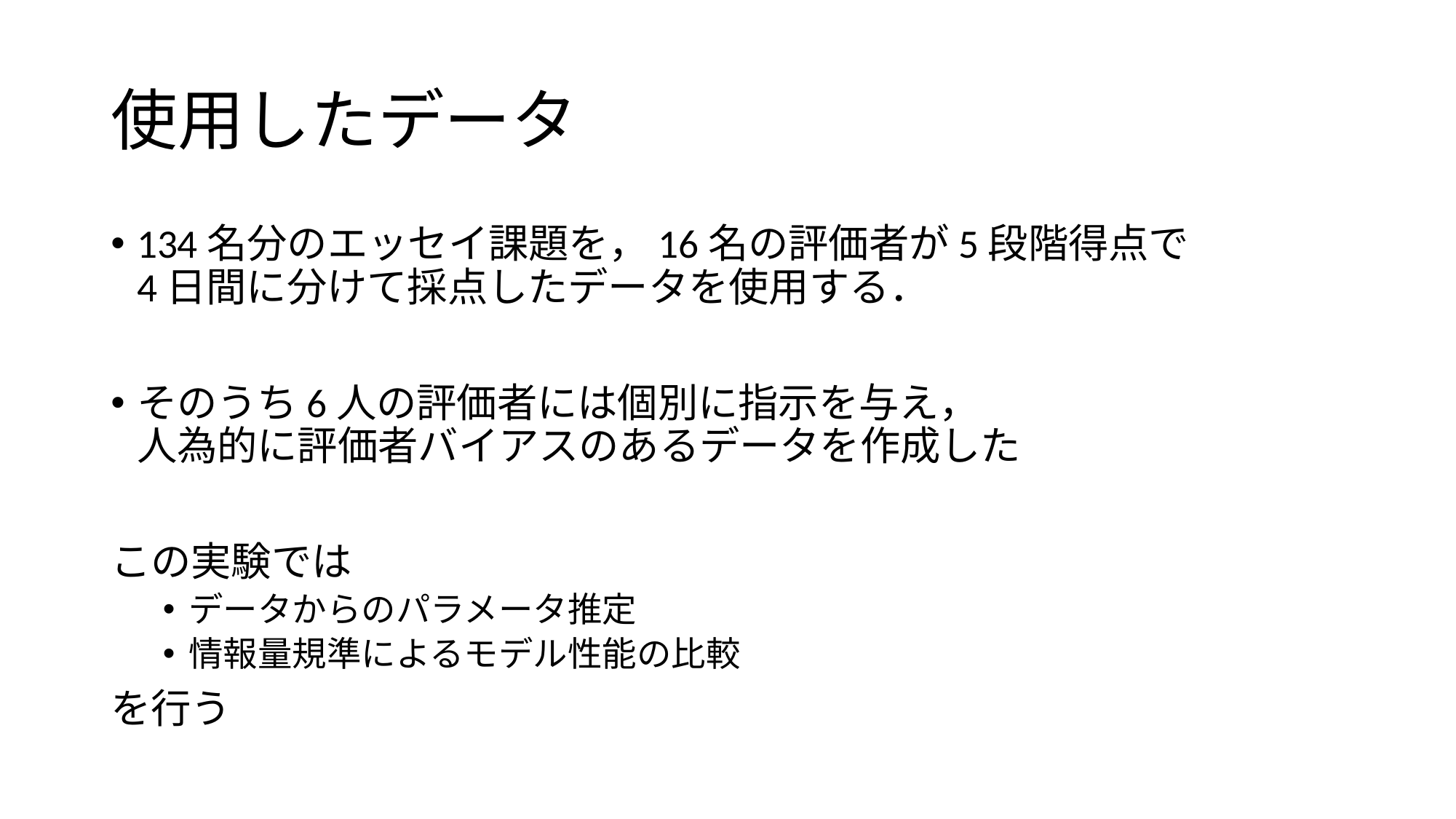

# 使用したデータ
134名分のエッセイ課題を，16名の評価者が5段階得点で
4日間に分けて採点したデータを使用する．

そのうち6人の評価者には個別に指示を与え，
人為的に評価者バイアスのあるデータを作成した

この実験では
データからのパラメータ推定
情報量規準によるモデル性能の比較
を行う